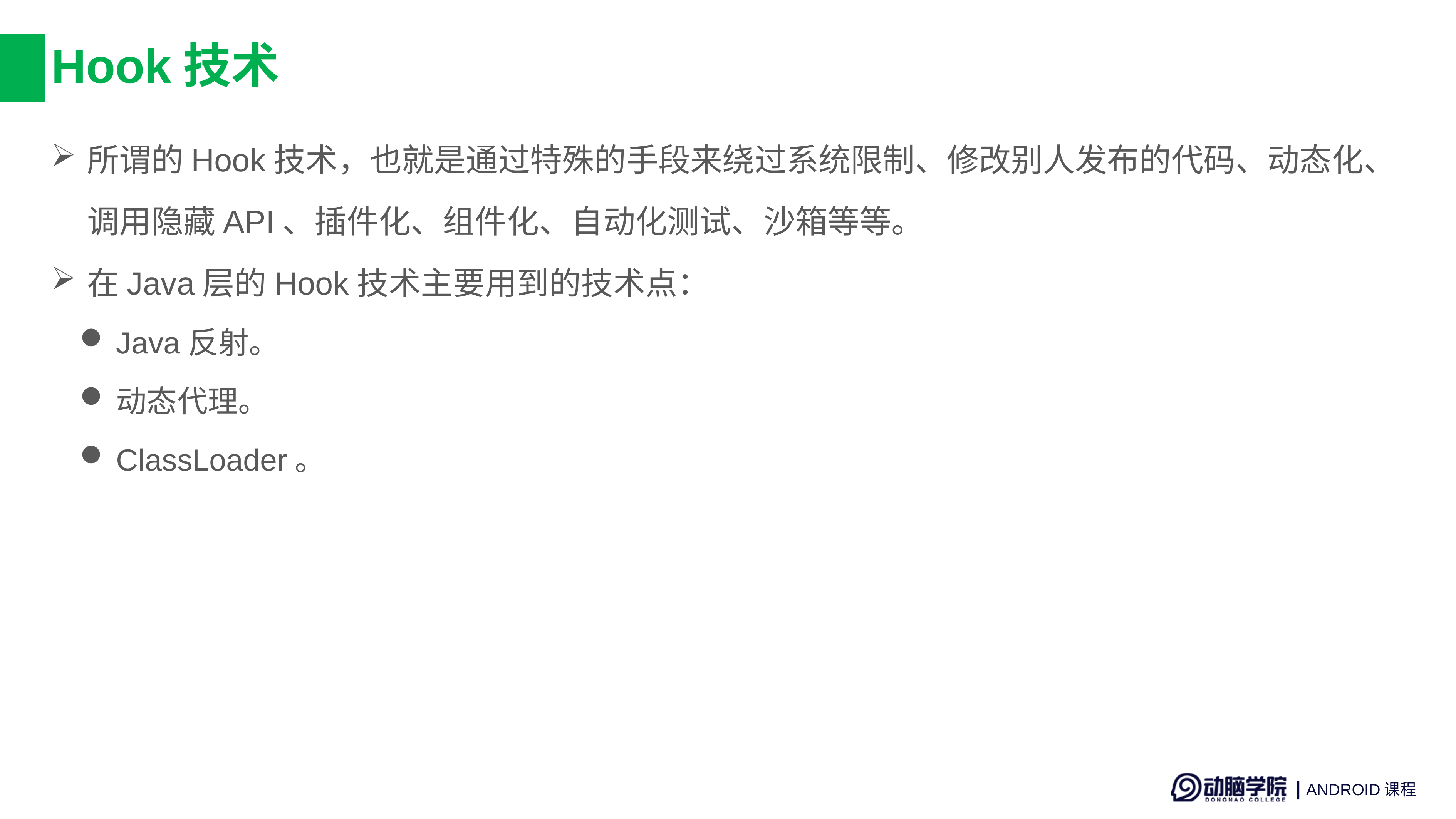

# Hook技术
所谓的Hook技术，也就是通过特殊的手段来绕过系统限制、修改别人发布的代码、动态化、调用隐藏API、插件化、组件化、自动化测试、沙箱等等。
在Java层的Hook技术主要用到的技术点：
Java反射。
动态代理。
ClassLoader。